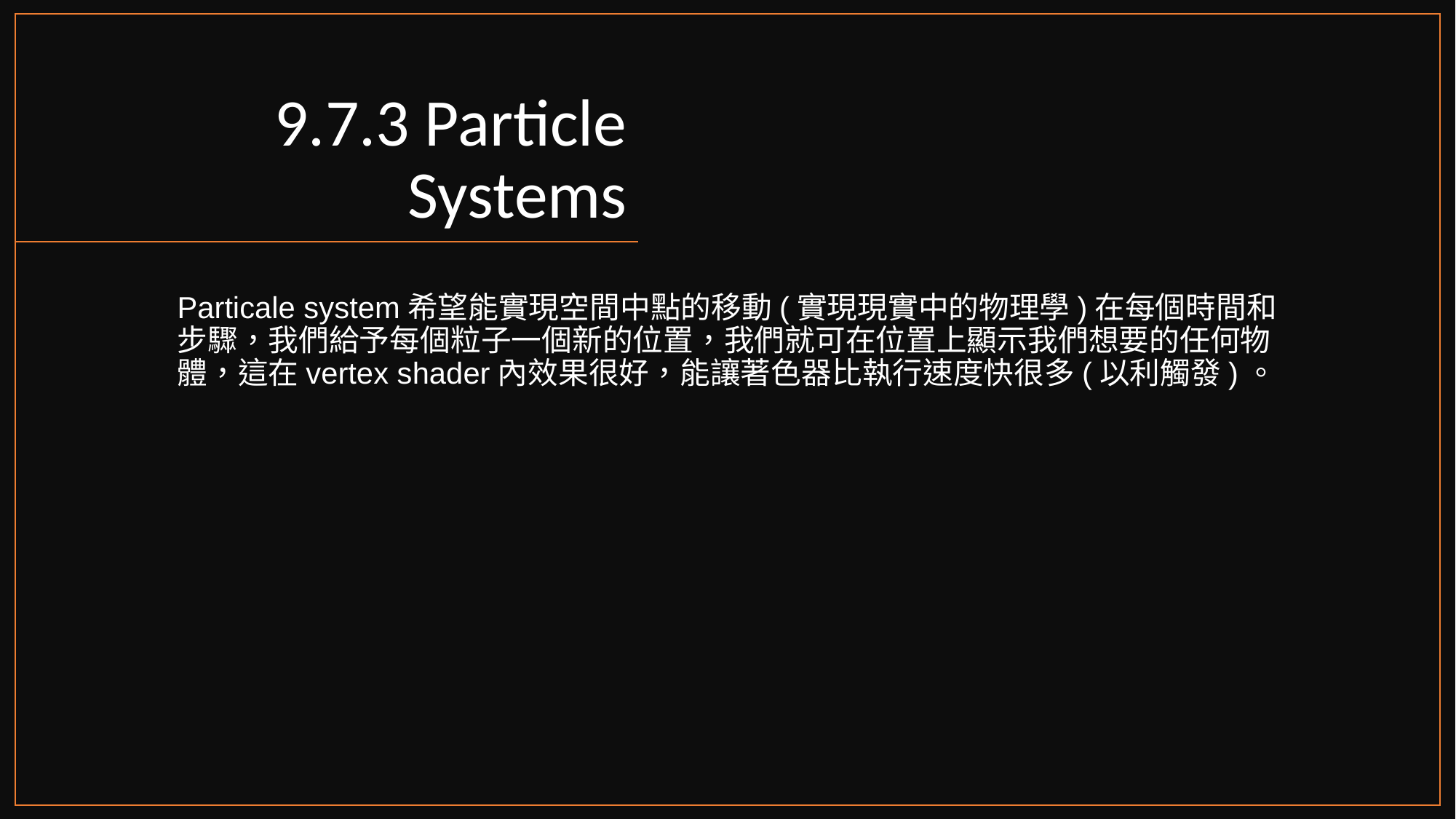

# 9.7.3 Particle Systems
Particale system希望能實現空間中點的移動(實現現實中的物理學)在每個時間和步驟，我們給予每個粒子一個新的位置，我們就可在位置上顯示我們想要的任何物體，這在vertex shader內效果很好，能讓著色器比執行速度快很多(以利觸發)。